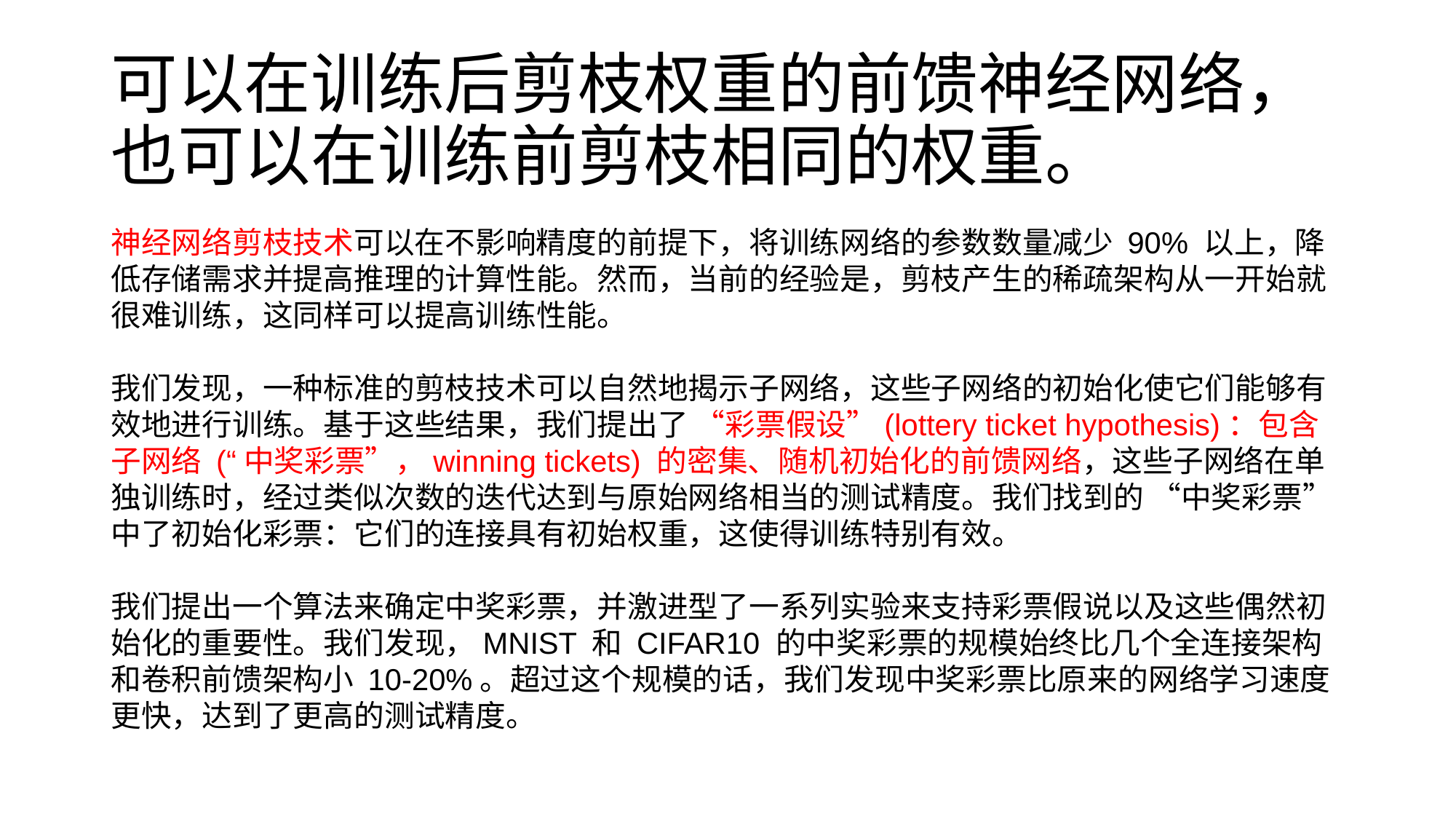

# 可以在训练后剪枝权重的前馈神经网络，也可以在训练前剪枝相同的权重。
神经网络剪枝技术可以在不影响精度的前提下，将训练网络的参数数量减少 90% 以上，降低存储需求并提高推理的计算性能。然而，当前的经验是，剪枝产生的稀疏架构从一开始就很难训练，这同样可以提高训练性能。

我们发现，一种标准的剪枝技术可以自然地揭示子网络，这些子网络的初始化使它们能够有效地进行训练。基于这些结果，我们提出了 “彩票假设”(lottery ticket hypothesis)：包含子网络 (“中奖彩票”，winning tickets) 的密集、随机初始化的前馈网络，这些子网络在单独训练时，经过类似次数的迭代达到与原始网络相当的测试精度。我们找到的 “中奖彩票” 中了初始化彩票：它们的连接具有初始权重，这使得训练特别有效。

我们提出一个算法来确定中奖彩票，并激进型了一系列实验来支持彩票假说以及这些偶然初始化的重要性。我们发现，MNIST 和 CIFAR10 的中奖彩票的规模始终比几个全连接架构和卷积前馈架构小 10-20%。超过这个规模的话，我们发现中奖彩票比原来的网络学习速度更快，达到了更高的测试精度。